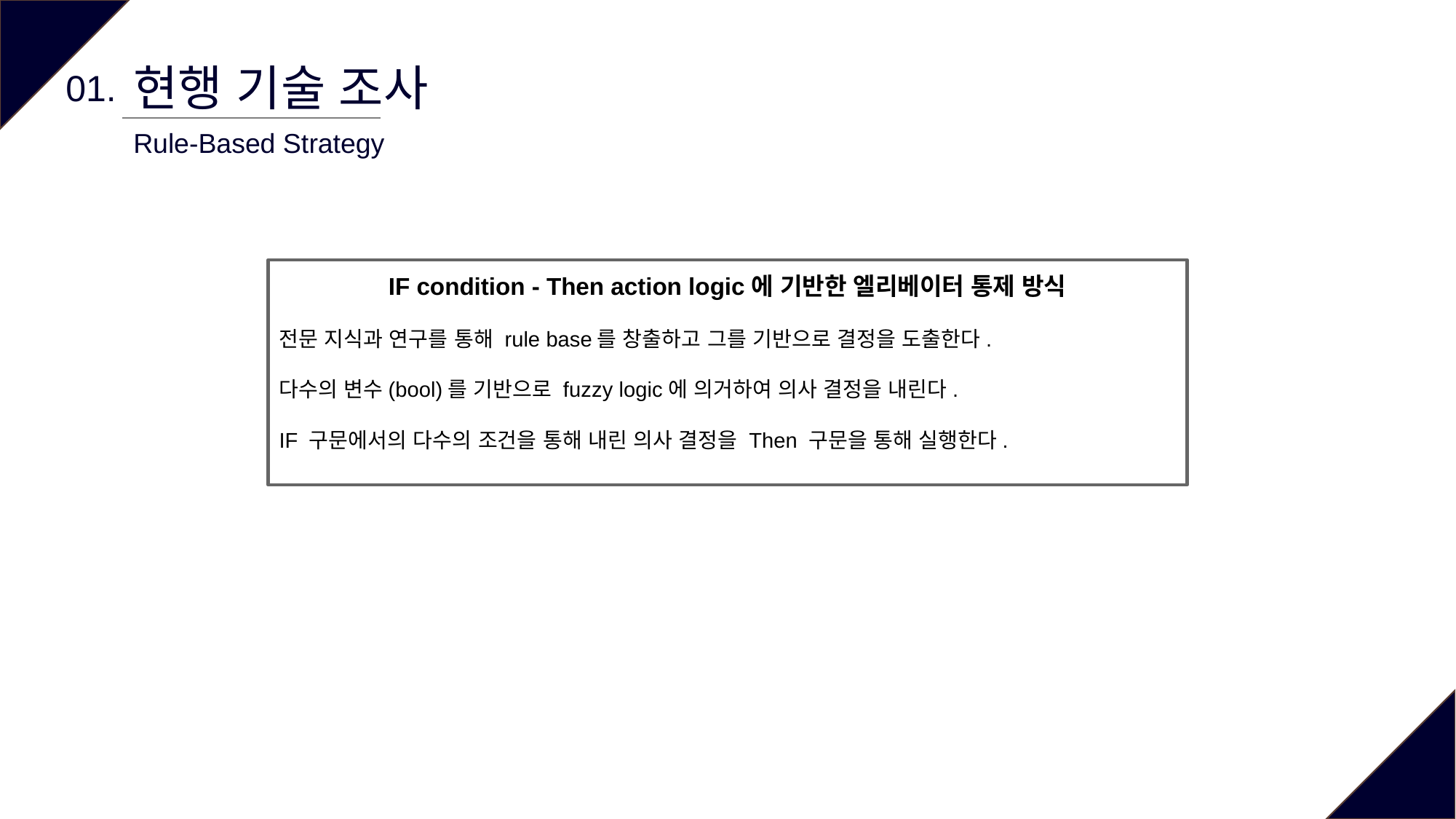

현행 기술 조사
01.
Rule-Based Strategy
IF condition - Then action logic에 기반한 엘리베이터 통제 방식

전문 지식과 연구를 통해 rule base를 창출하고 그를 기반으로 결정을 도출한다.

다수의 변수(bool)를 기반으로 fuzzy logic에 의거하여 의사 결정을 내린다.

IF 구문에서의 다수의 조건을 통해 내린 의사 결정을 Then 구문을 통해 실행한다.